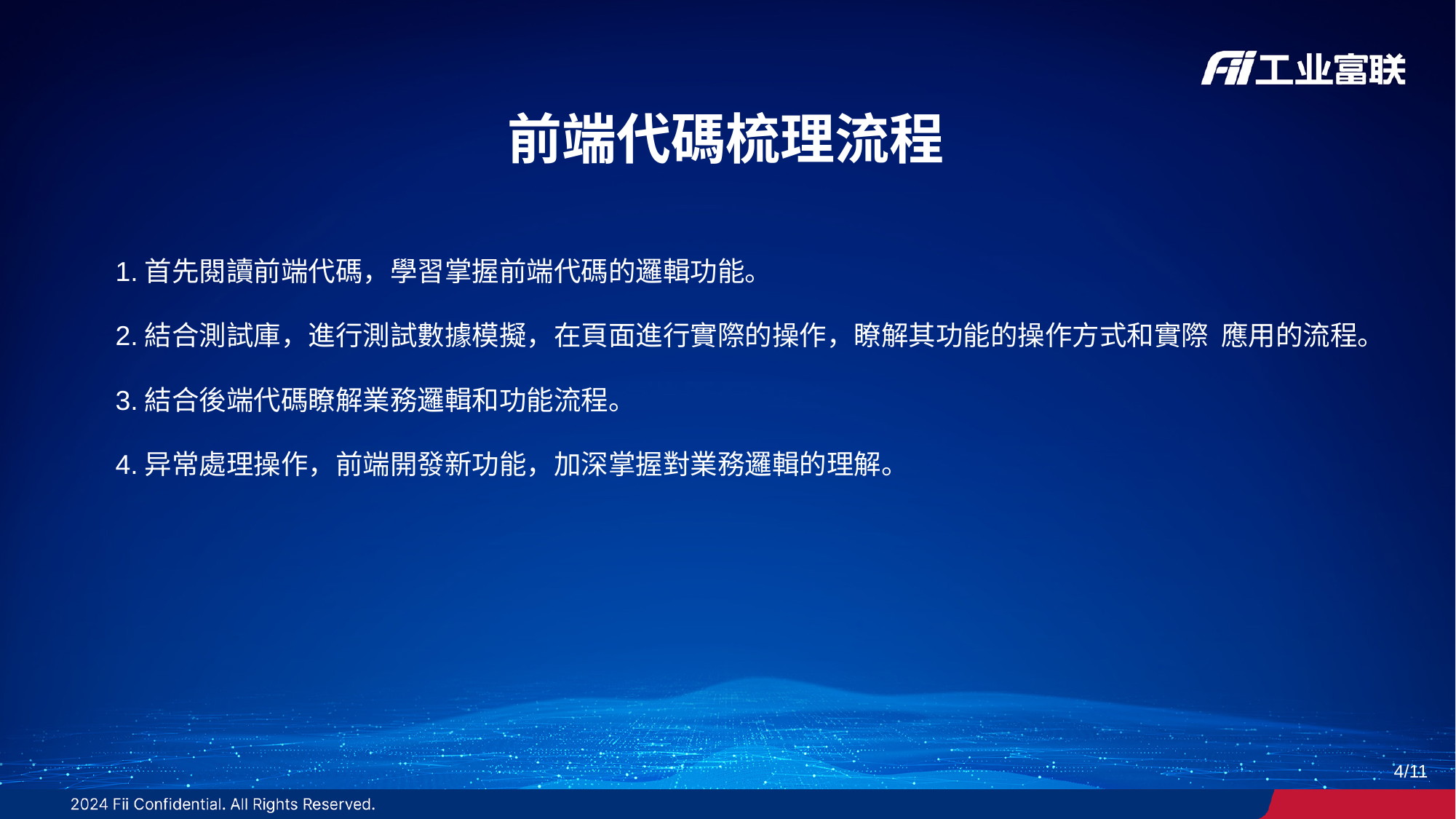

# 前端代碼梳理流程
1.首先閱讀前端代碼，學習掌握前端代碼的邏輯功能。
2.結合測試庫，進行測試數據模擬，在頁面進行實際的操作，瞭解其功能的操作方式和實際  應用的流程。
3.結合後端代碼瞭解業務邏輯和功能流程。
4.异常處理操作，前端開發新功能，加深掌握對業務邏輯的理解。

4/11